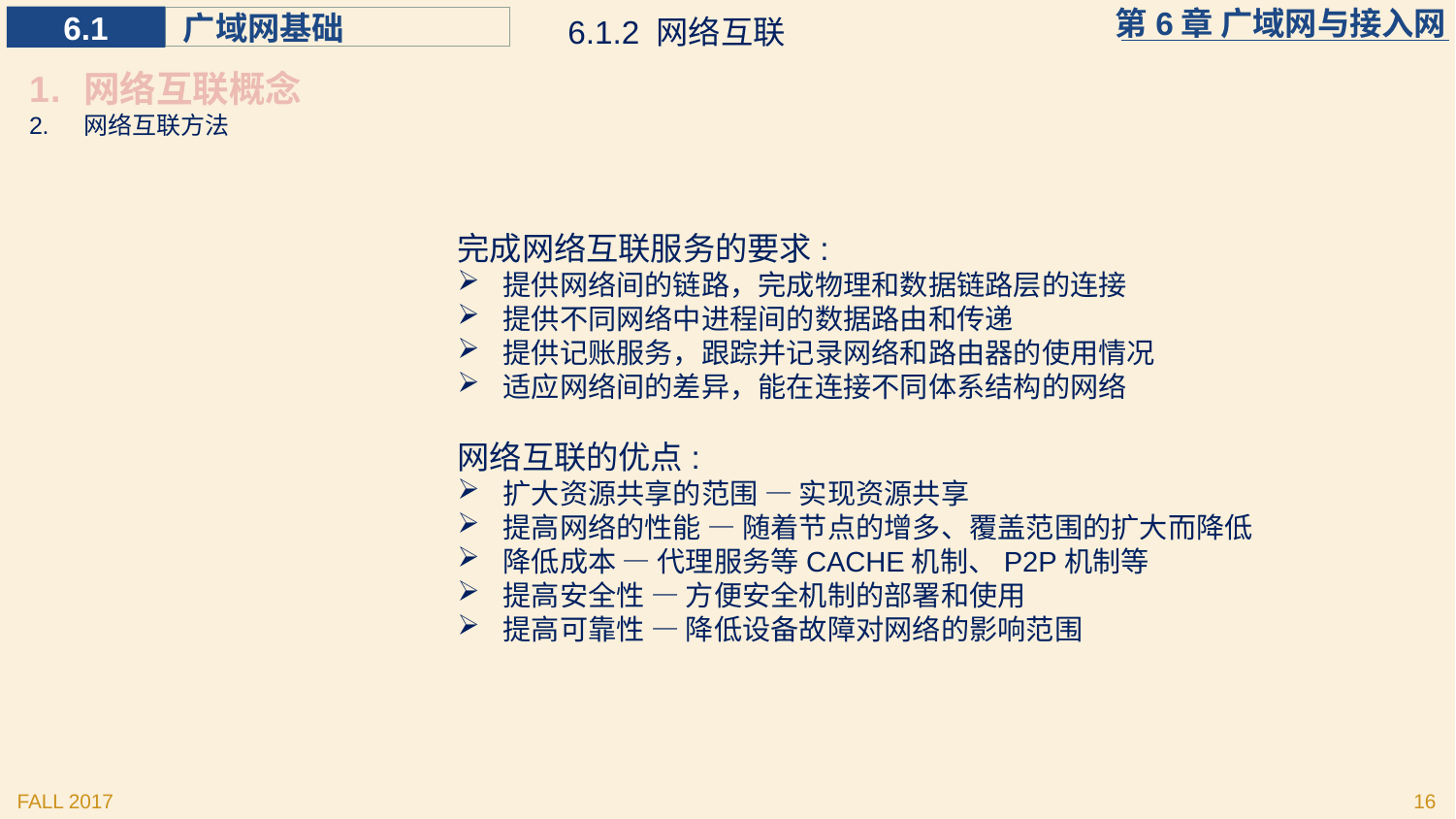

6.1.2 网络互联
网络互联概念
网络互联方法
完成网络互联服务的要求:
提供网络间的链路，完成物理和数据链路层的连接
提供不同网络中进程间的数据路由和传递
提供记账服务，跟踪并记录网络和路由器的使用情况
适应网络间的差异，能在连接不同体系结构的网络

网络互联的优点:
扩大资源共享的范围 — 实现资源共享
提高网络的性能 — 随着节点的增多、覆盖范围的扩大而降低
降低成本 — 代理服务等CACHE机制、P2P机制等
提高安全性 — 方便安全机制的部署和使用
提高可靠性 — 降低设备故障对网络的影响范围